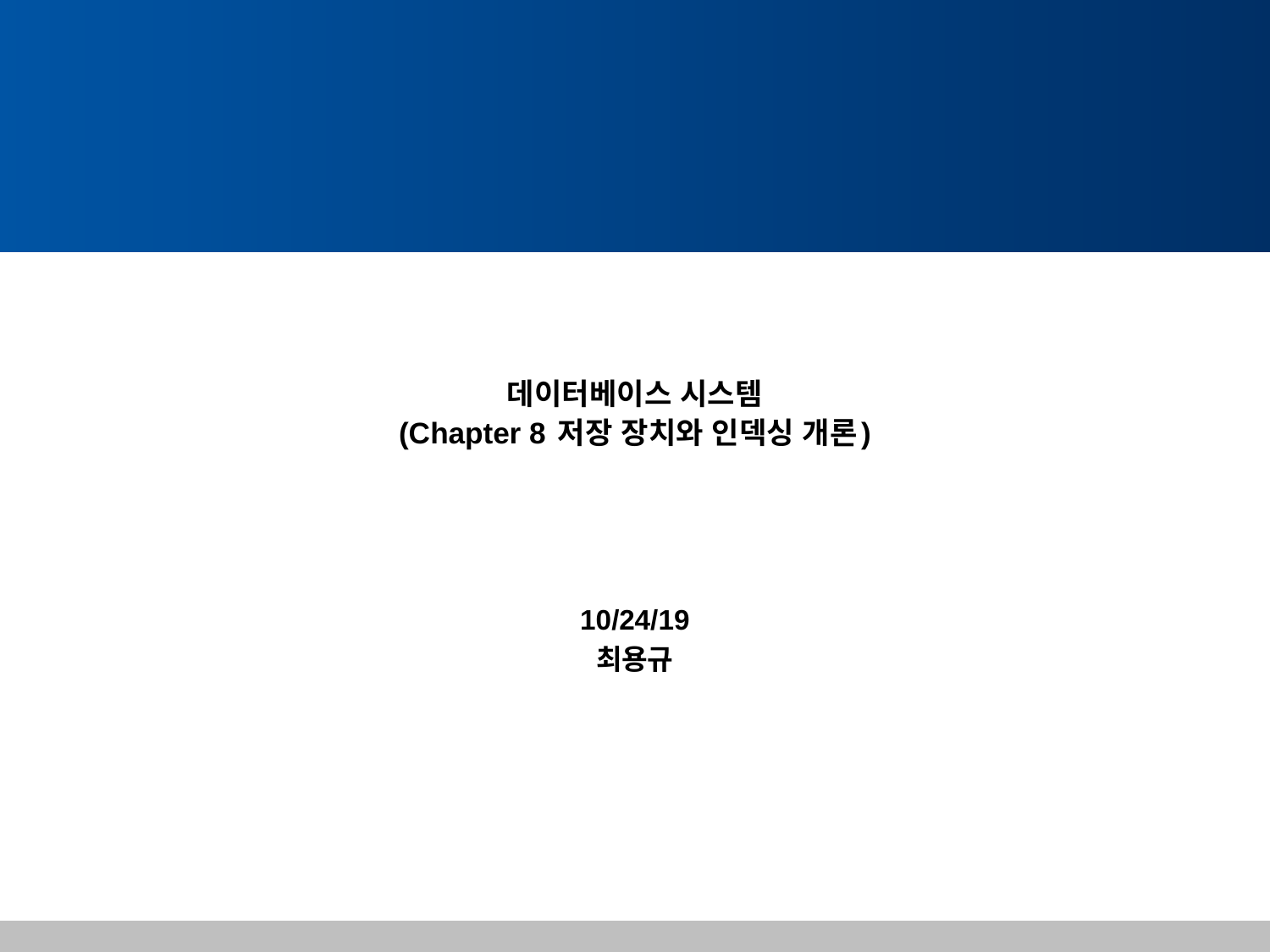

# 데이터베이스 시스템 (Chapter 8 저장 장치와 인덱싱 개론)
10/24/19
최용규